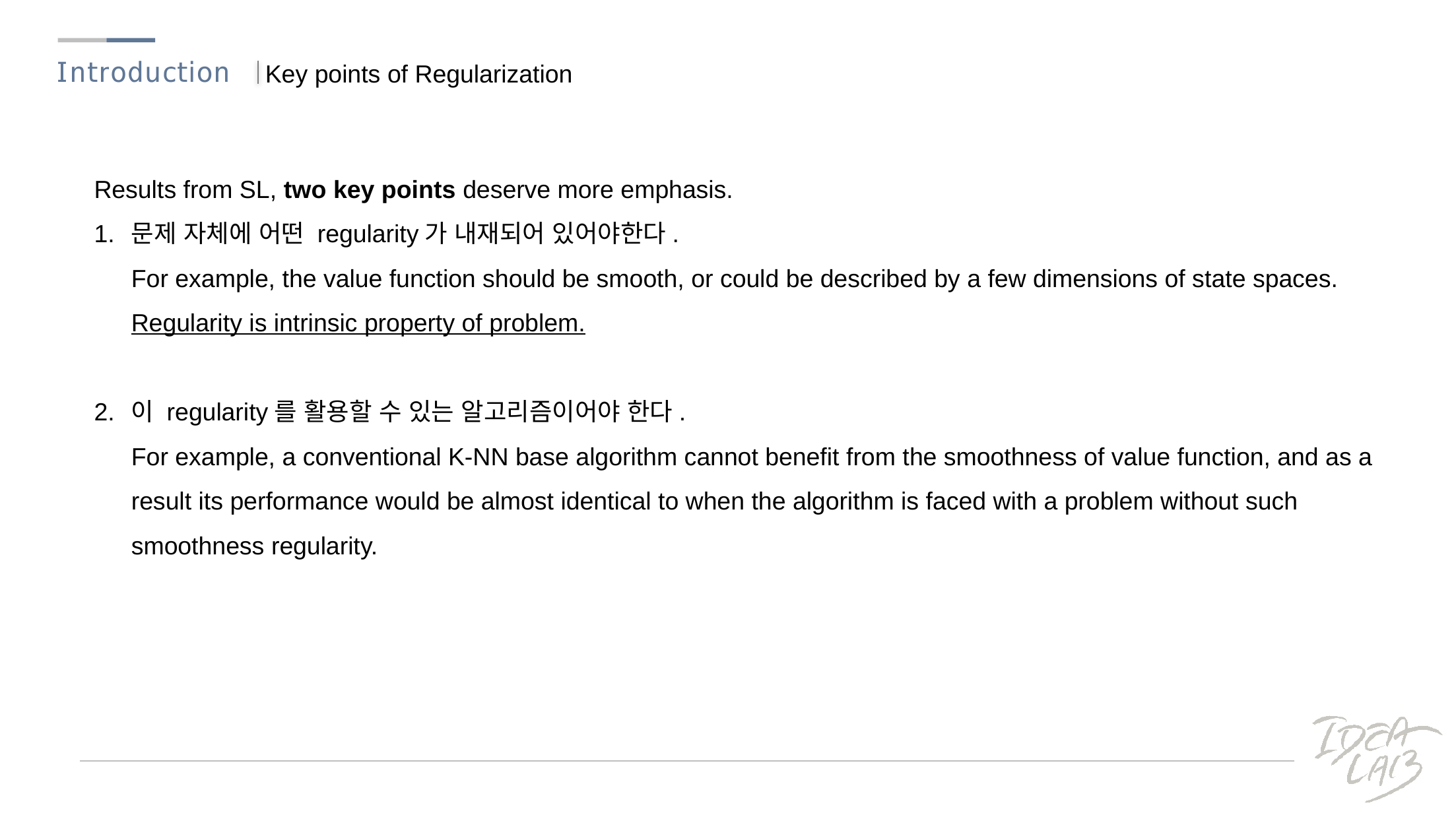

Introduction
Key points of Regularization
Results from SL, two key points deserve more emphasis.
문제 자체에 어떤 regularity가 내재되어 있어야한다.
For example, the value function should be smooth, or could be described by a few dimensions of state spaces.
Regularity is intrinsic property of problem.

이 regularity를 활용할 수 있는 알고리즘이어야 한다.
For example, a conventional K-NN base algorithm cannot benefit from the smoothness of value function, and as a result its performance would be almost identical to when the algorithm is faced with a problem without such smoothness regularity.